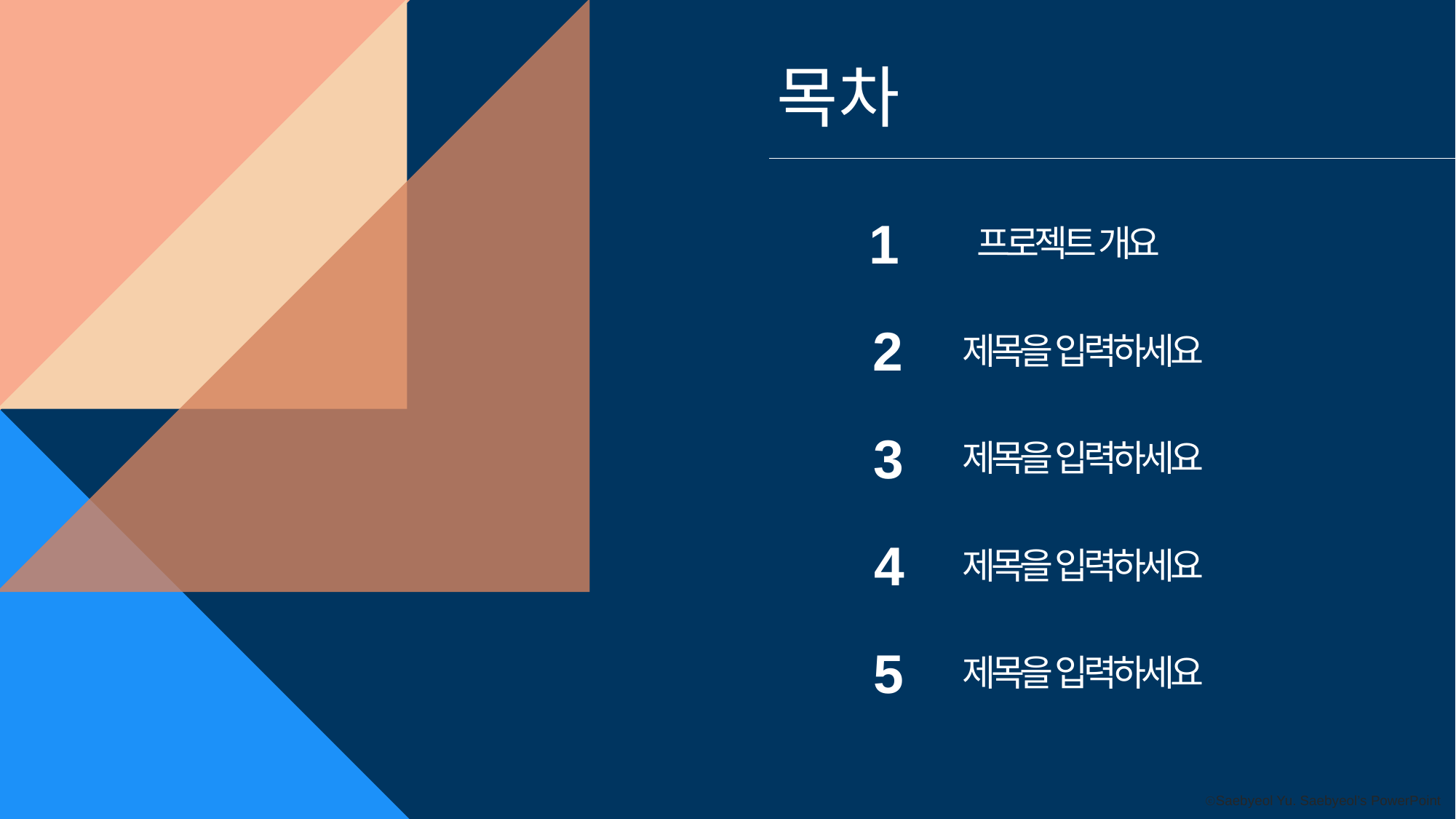

목차
1
프로젝트 개요
2
제목을 입력하세요
3
제목을 입력하세요
4
제목을 입력하세요
5
제목을 입력하세요